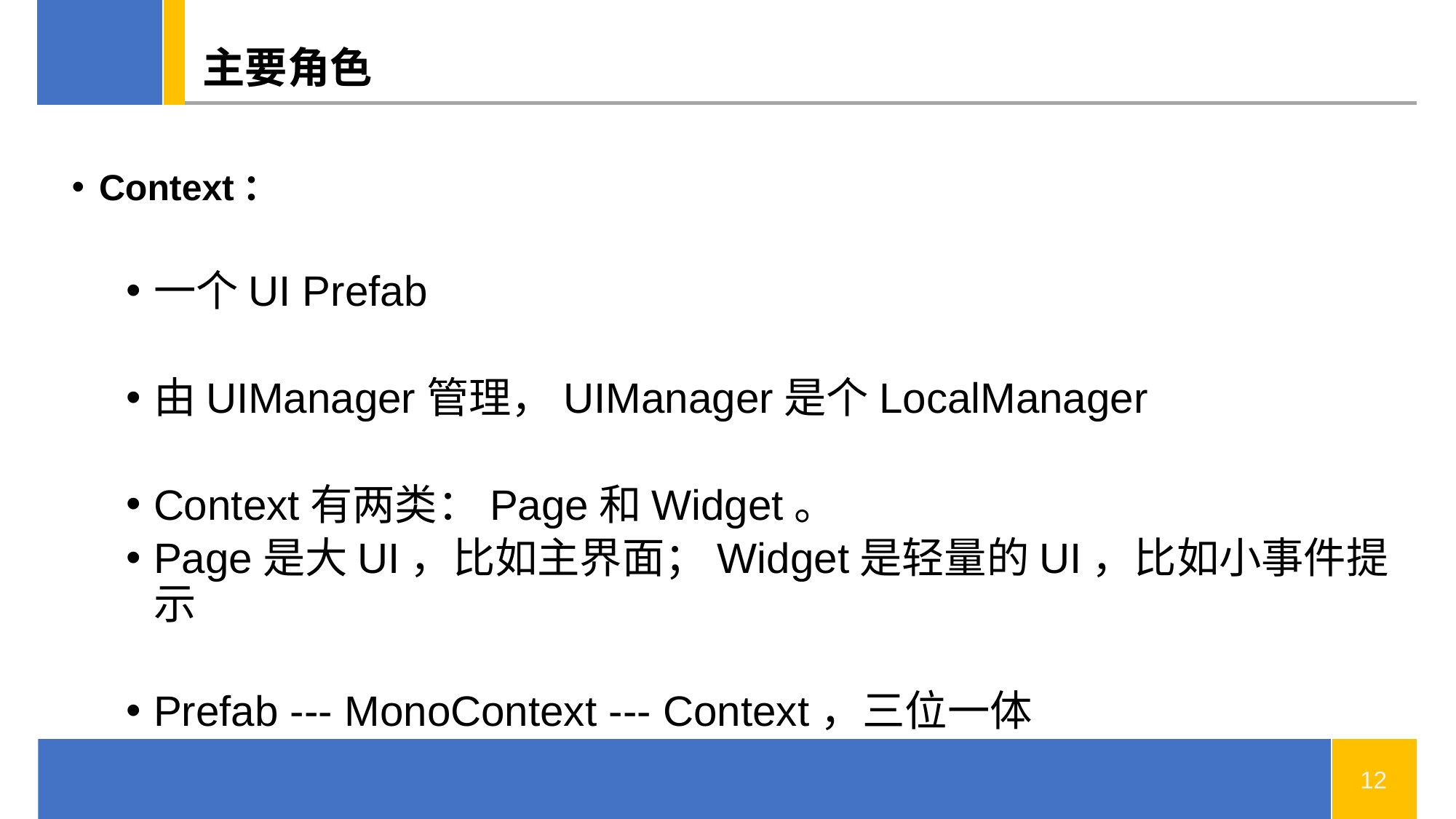

# 主要角色

Context：

一个UI Prefab

由UIManager管理，UIManager是个LocalManager

Context有两类：Page和Widget。
Page是大UI，比如主界面；Widget是轻量的UI，比如小事件提示

Prefab --- MonoContext --- Context，三位一体